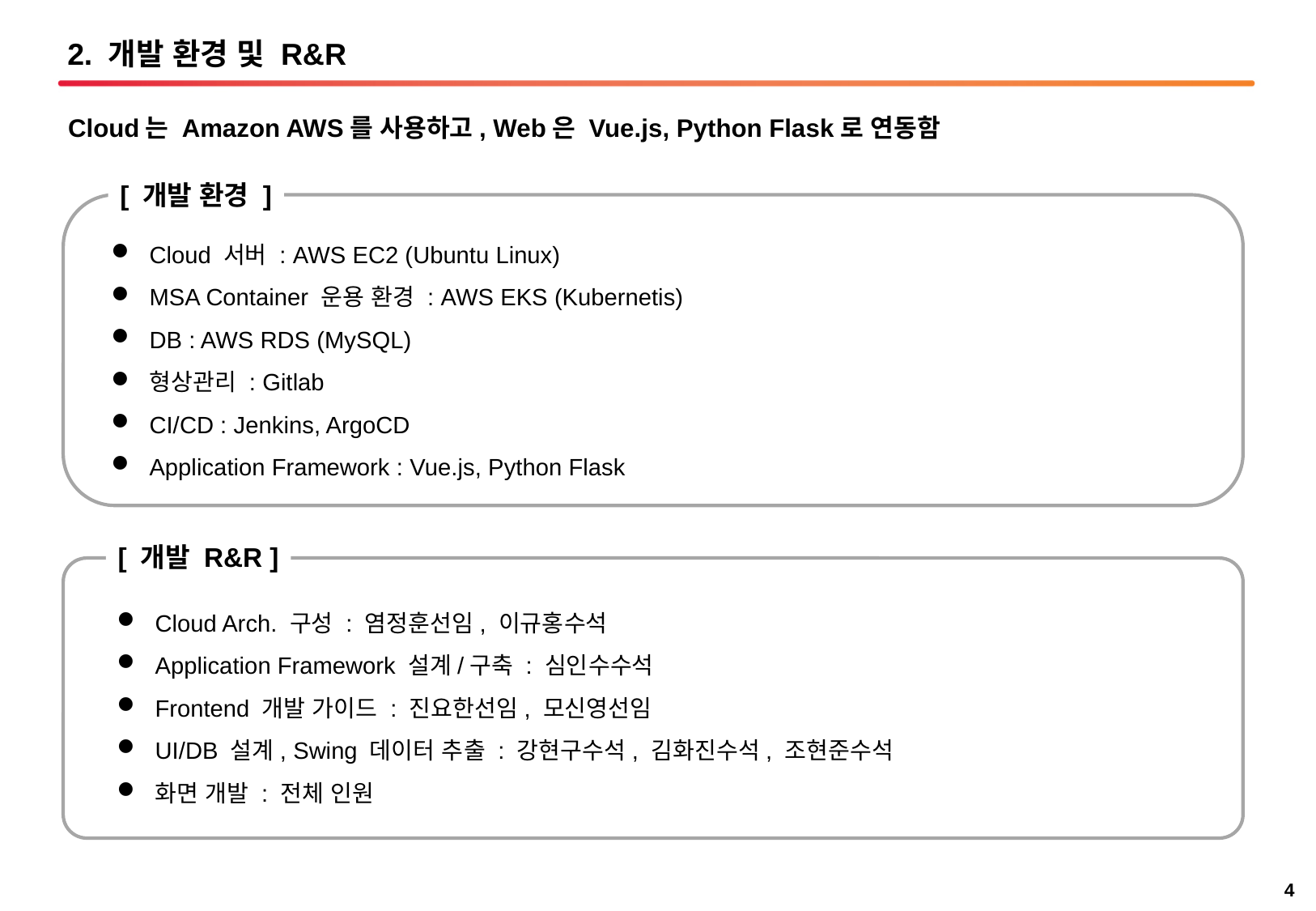

2. 개발 환경 및 R&R
Cloud는 Amazon AWS를 사용하고, Web은 Vue.js, Python Flask로 연동함
[ 개발 환경 ]

Cloud 서버 : AWS EC2 (Ubuntu Linux)
MSA Container 운용 환경 : AWS EKS (Kubernetis)
DB : AWS RDS (MySQL)
형상관리 : Gitlab
CI/CD : Jenkins, ArgoCD
Application Framework : Vue.js, Python Flask
[ 개발 R&R ]

Cloud Arch. 구성 : 염정훈선임, 이규홍수석
Application Framework 설계/구축 : 심인수수석
Frontend 개발 가이드 : 진요한선임, 모신영선임
UI/DB 설계, Swing 데이터 추출 : 강현구수석, 김화진수석, 조현준수석
화면 개발 : 전체 인원